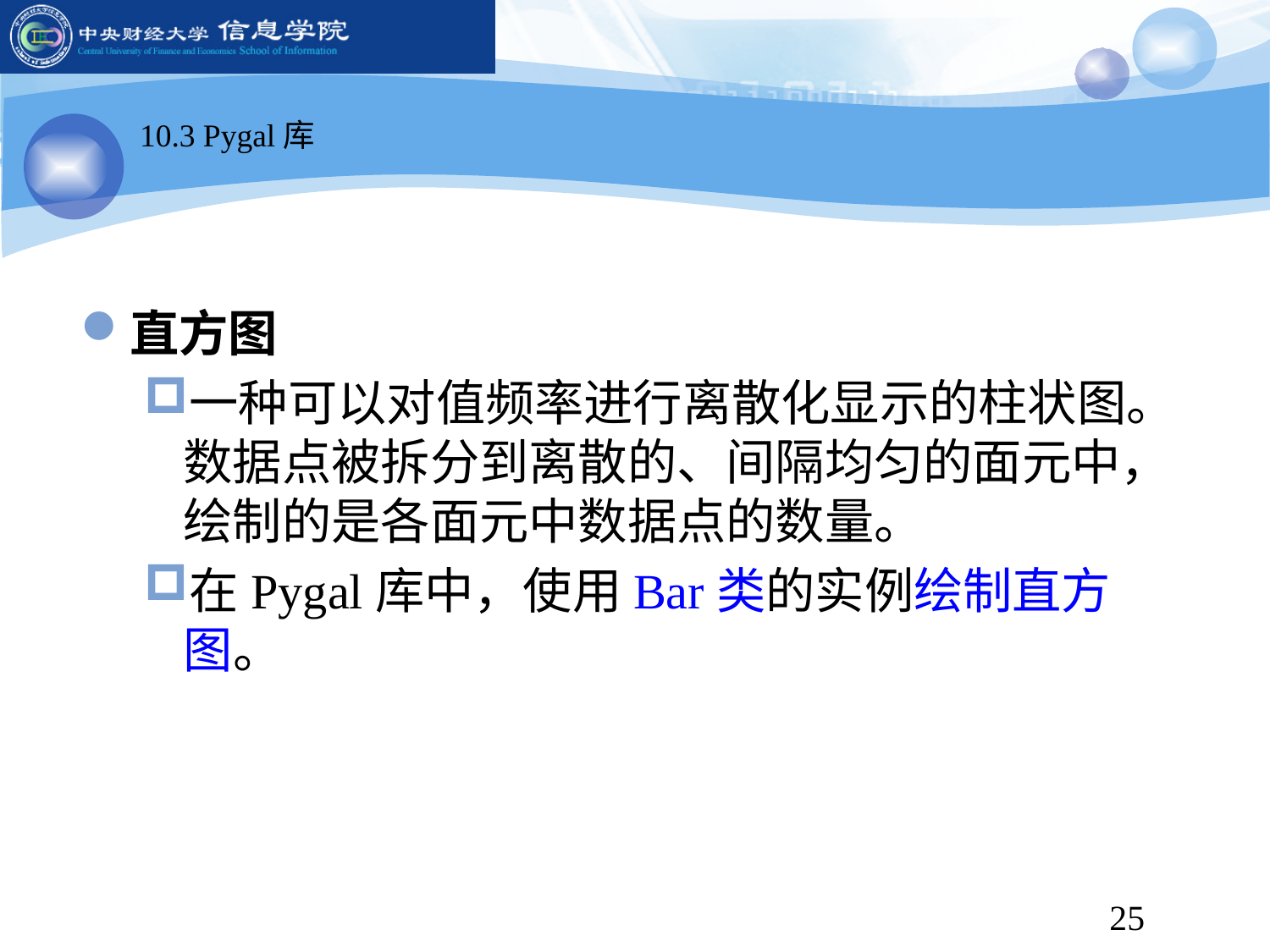

10.3 Pygal库
直方图
一种可以对值频率进行离散化显示的柱状图。数据点被拆分到离散的、间隔均匀的面元中，绘制的是各面元中数据点的数量。
在Pygal库中，使用Bar类的实例绘制直方图。